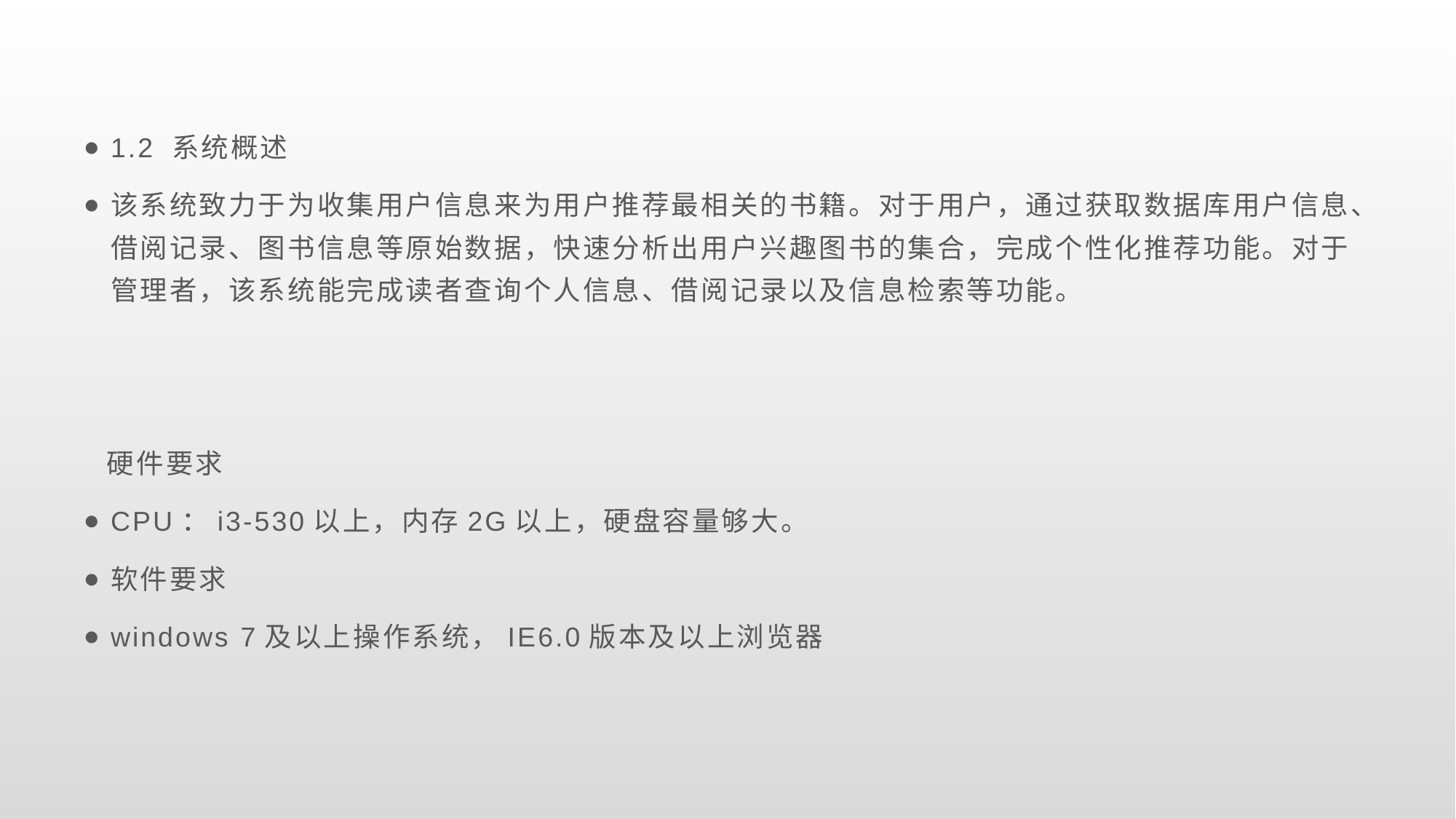

#
1.2 系统概述
该系统致力于为收集用户信息来为用户推荐最相关的书籍。对于用户，通过获取数据库用户信息、借阅记录、图书信息等原始数据，快速分析出用户兴趣图书的集合，完成个性化推荐功能。对于管理者，该系统能完成读者查询个人信息、借阅记录以及信息检索等功能。

  硬件要求
CPU：i3-530以上，内存2G以上，硬盘容量够大。
软件要求
windows 7及以上操作系统，IE6.0版本及以上浏览器